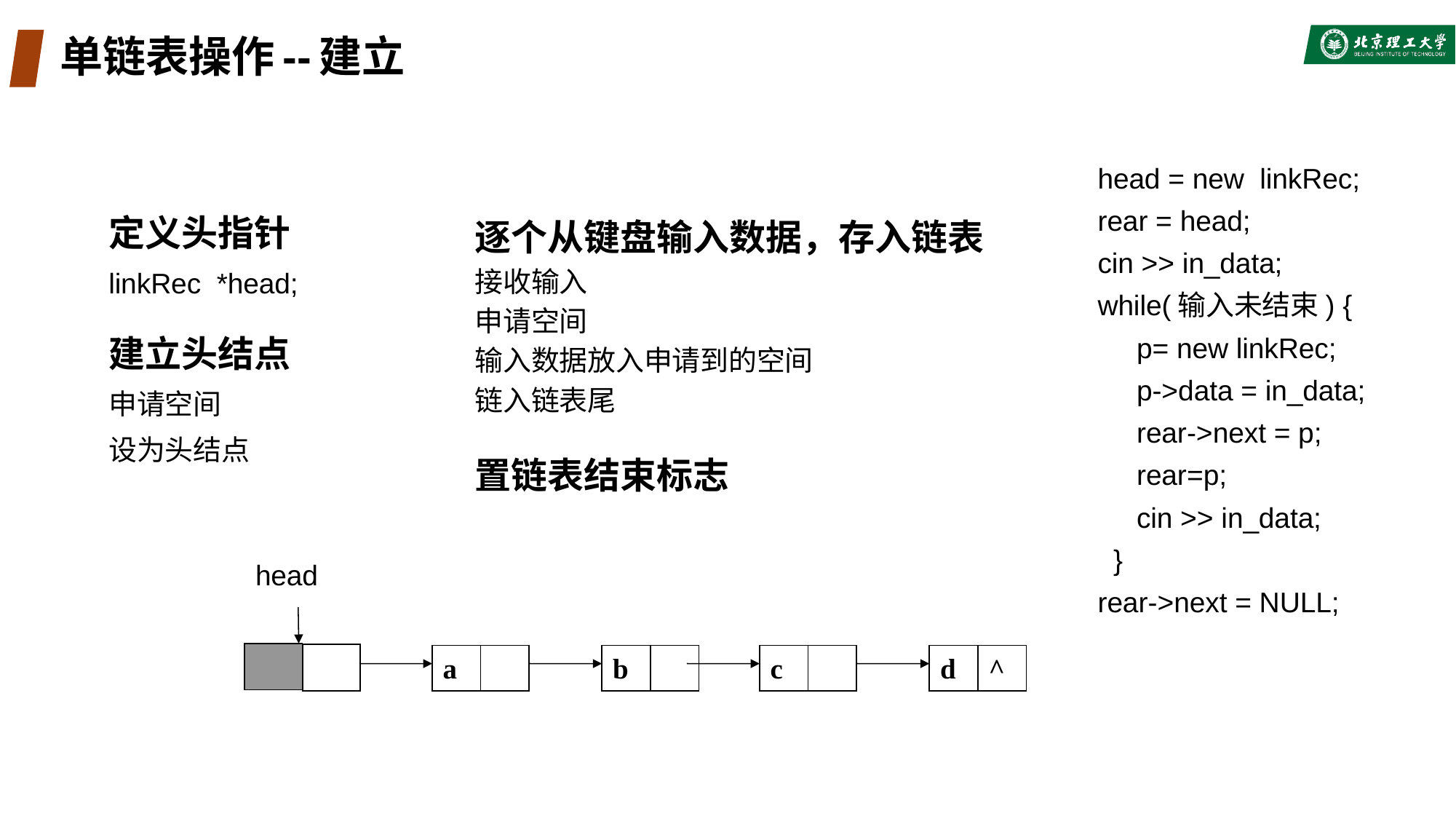

# 单链表操作--建立
head = new  linkRec;
rear = head;
cin >> in_data;
while(输入未结束) {
     p= new linkRec;
     p->data = in_data;
     rear->next = p;
     rear=p;
     cin >> in_data;
  }
rear->next = NULL;
定义头指针
linkRec  *head;
建立头结点
申请空间
设为头结点
逐个从键盘输入数据，存入链表
接收输入
申请空间
输入数据放入申请到的空间
链入链表尾
置链表结束标志
head

a

b

c

d
^